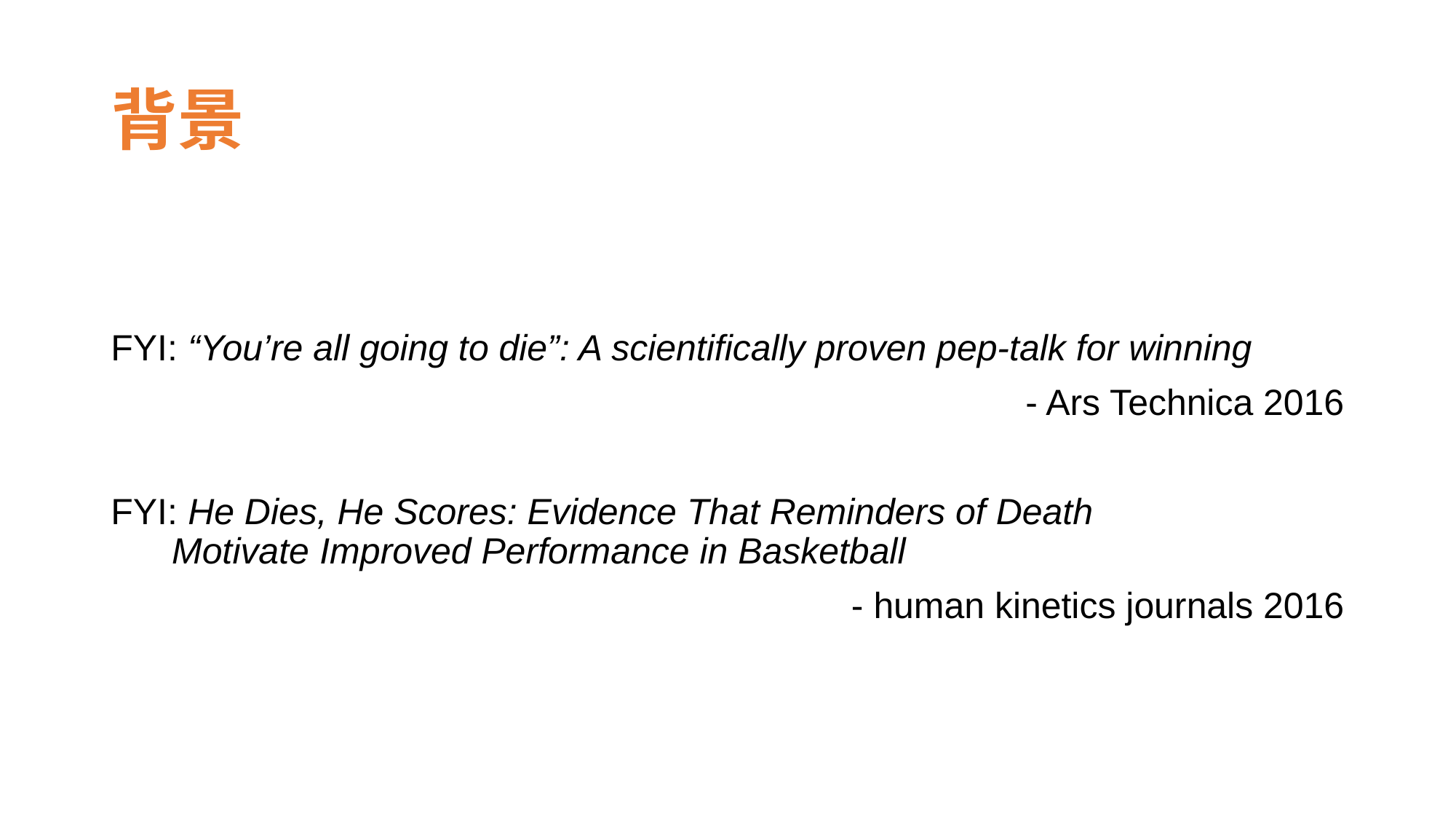

# 背景
FYI: “You’re all going to die”: A scientifically proven pep-talk for winning
 - Ars Technica 2016

FYI: He Dies, He Scores: Evidence That Reminders of Death
      Motivate Improved Performance in Basketball
 - human kinetics journals 2016